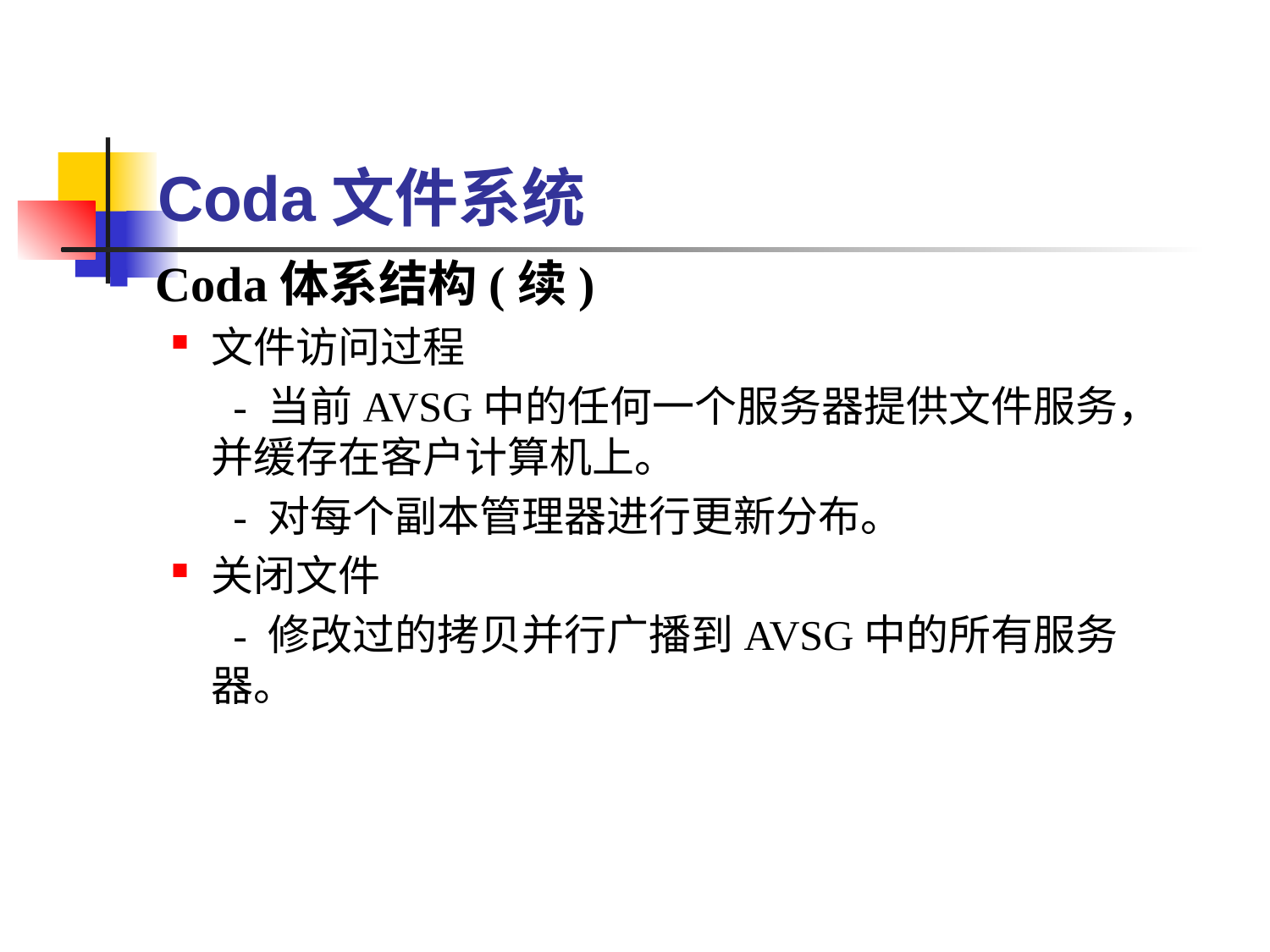

# Coda文件系统
Coda体系结构(续)
文件访问过程
　 - 当前AVSG中的任何一个服务器提供文件服务，并缓存在客户计算机上。
　 - 对每个副本管理器进行更新分布。
关闭文件
　 - 修改过的拷贝并行广播到AVSG中的所有服务器。